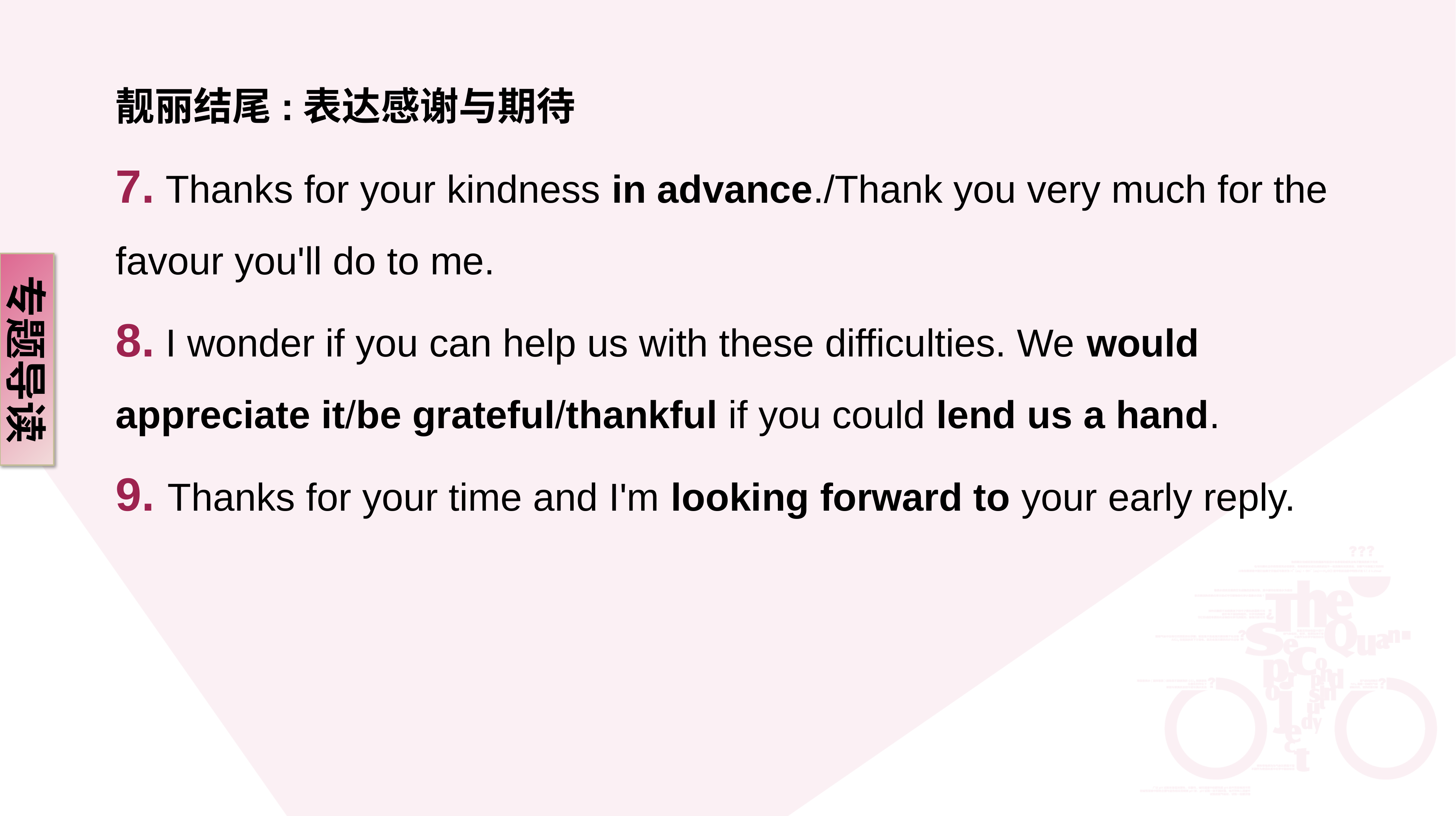

靓丽结尾:表达感谢与期待
7. Thanks for your kindness in advance./Thank you very much for the favour you'll do to me.
8. I wonder if you can help us with these difficulties. We would appreciate it/be grateful/thankful if you could lend us a hand.
9. Thanks for your time and I'm looking forward to your early reply.
专题导读